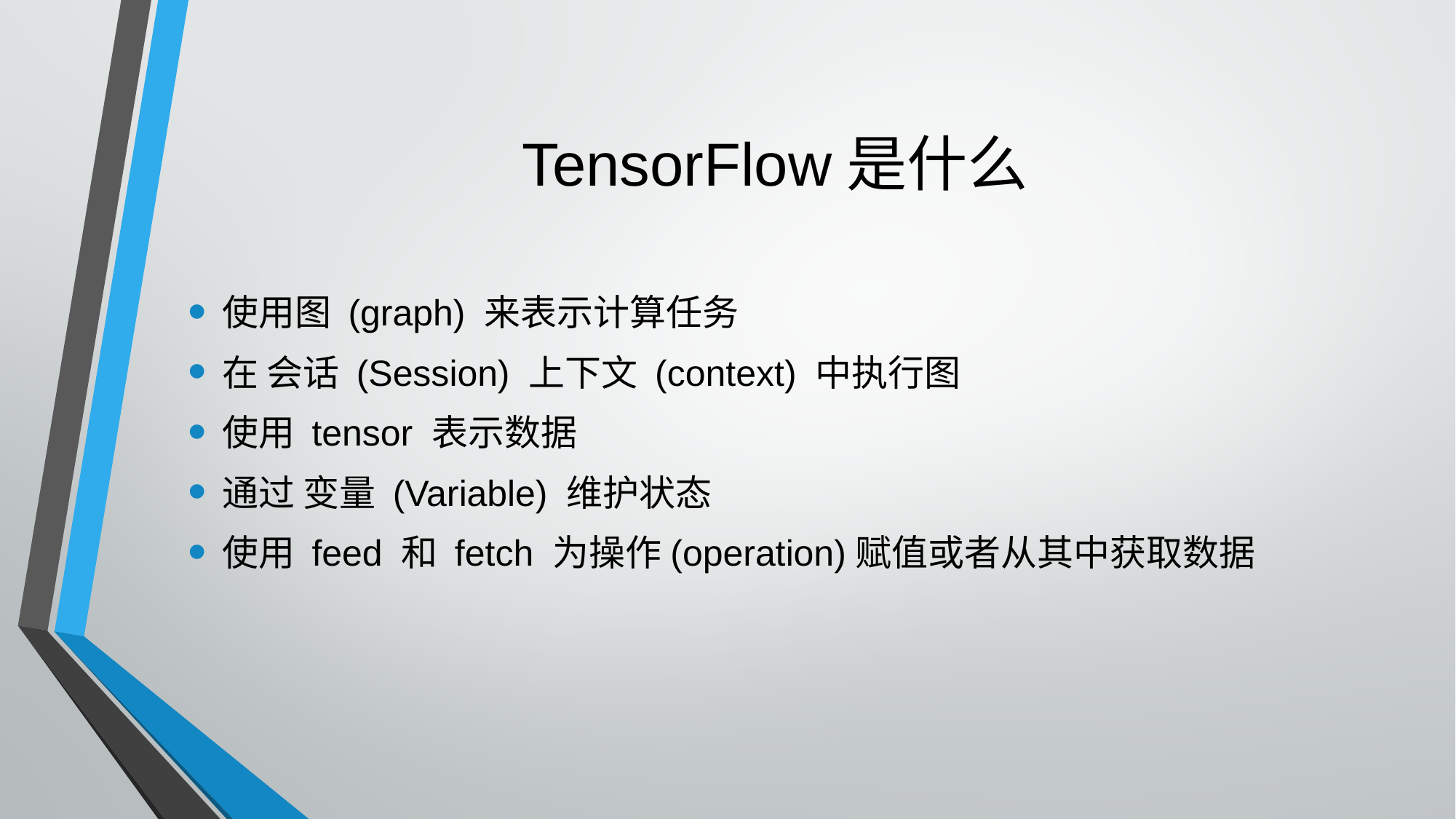

# TensorFlow是什么
使用图 (graph) 来表示计算任务
在 会话 (Session) 上下文 (context) 中执行图
使用 tensor 表示数据
通过 变量 (Variable) 维护状态
使用 feed 和 fetch 为操作(operation)赋值或者从其中获取数据